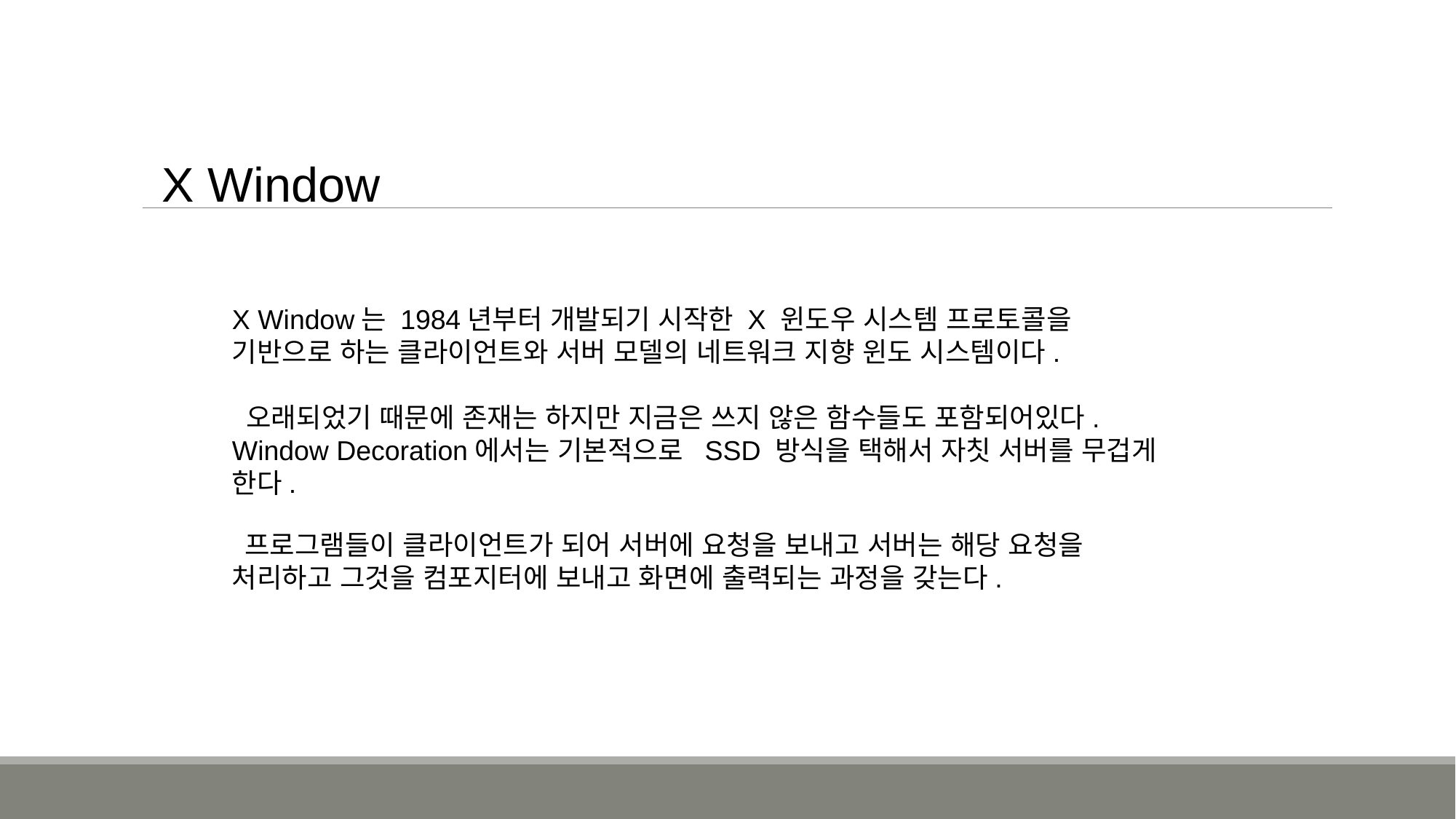

X Window
X Window는 1984년부터 개발되기 시작한 X 윈도우 시스템 프로토콜을 기반으로 하는 클라이언트와 서버 모델의 네트워크 지향 윈도 시스템이다.

 오래되었기 때문에 존재는 하지만 지금은 쓰지 않은 함수들도 포함되어있다. Window Decoration에서는 기본적으로  SSD 방식을 택해서 자칫 서버를 무겁게 한다.
 프로그램들이 클라이언트가 되어 서버에 요청을 보내고 서버는 해당 요청을 처리하고 그것을 컴포지터에 보내고 화면에 출력되는 과정을 갖는다.